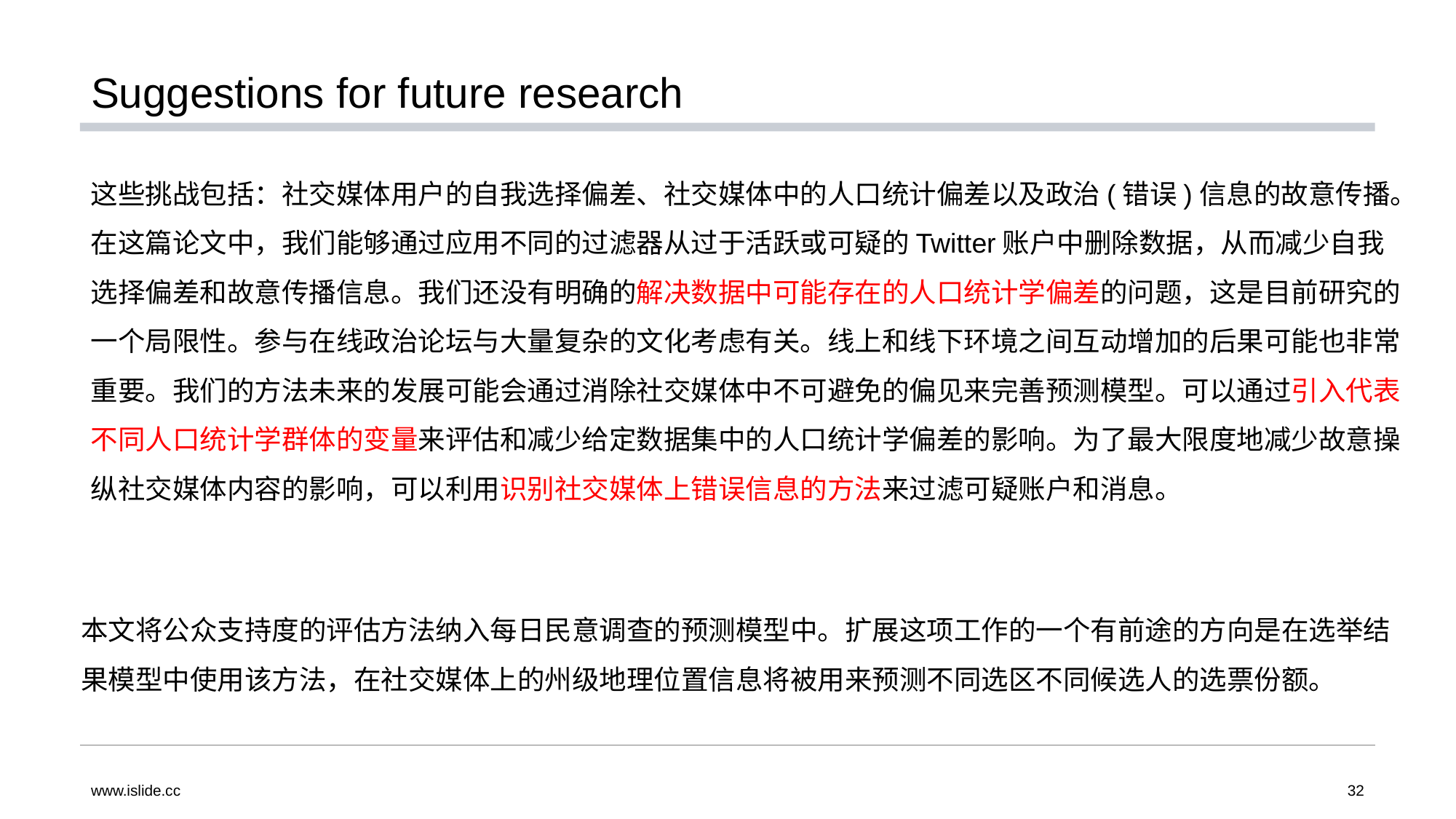

# Suggestions for future research
这些挑战包括：社交媒体用户的自我选择偏差、社交媒体中的人口统计偏差以及政治(错误)信息的故意传播。
在这篇论文中，我们能够通过应用不同的过滤器从过于活跃或可疑的Twitter账户中删除数据，从而减少自我选择偏差和故意传播信息。我们还没有明确的解决数据中可能存在的人口统计学偏差的问题，这是目前研究的一个局限性。参与在线政治论坛与大量复杂的文化考虑有关。线上和线下环境之间互动增加的后果可能也非常重要。我们的方法未来的发展可能会通过消除社交媒体中不可避免的偏见来完善预测模型。可以通过引入代表不同人口统计学群体的变量来评估和减少给定数据集中的人口统计学偏差的影响。为了最大限度地减少故意操纵社交媒体内容的影响，可以利用识别社交媒体上错误信息的方法来过滤可疑账户和消息。

本文将公众支持度的评估方法纳入每日民意调查的预测模型中。扩展这项工作的一个有前途的方向是在选举结果模型中使用该方法，在社交媒体上的州级地理位置信息将被用来预测不同选区不同候选人的选票份额。
www.islide.cc
32